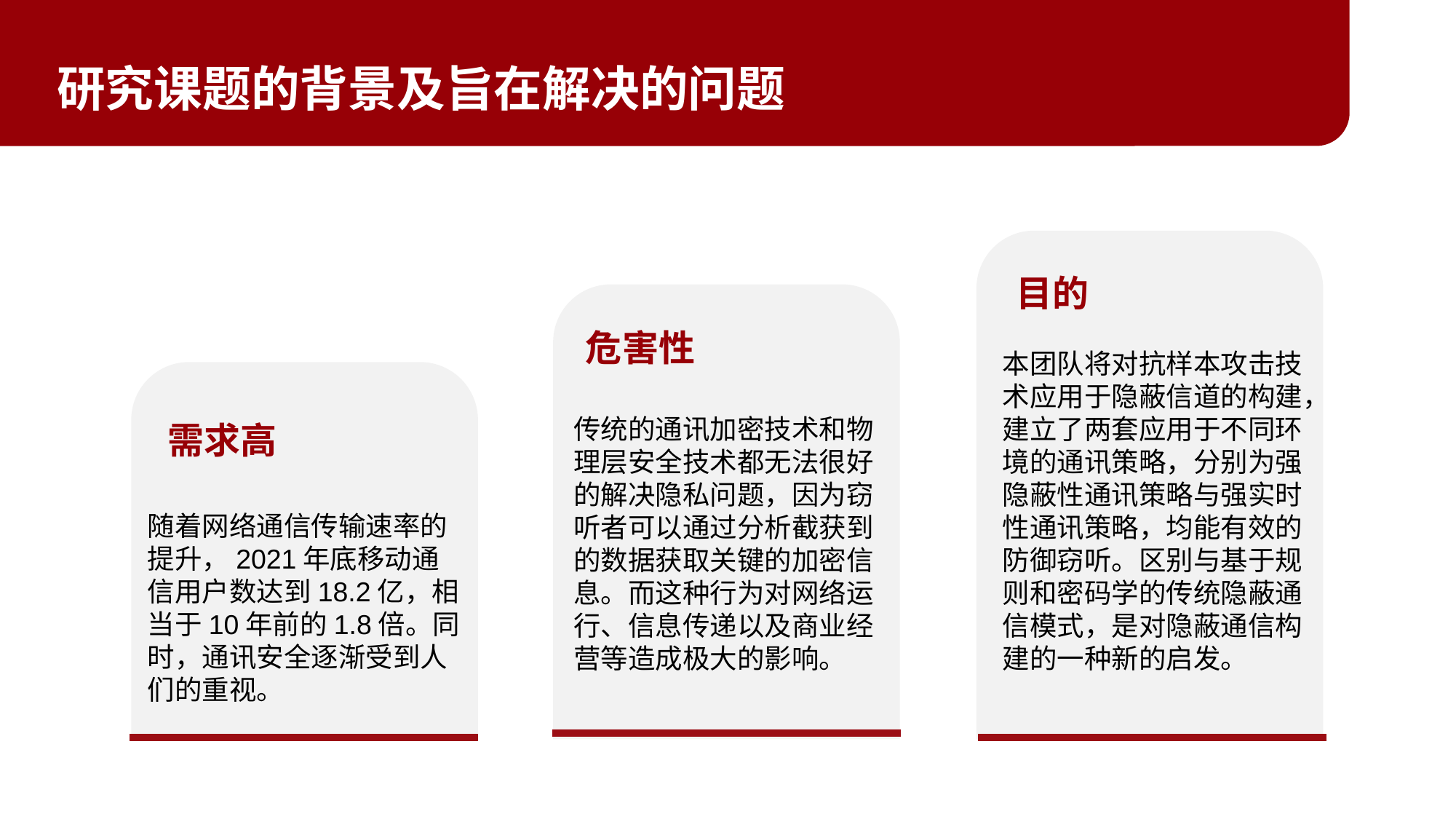

研究课题的背景及旨在解决的问题

目的

危害性
本团队将对抗样本攻击技术应用于隐蔽信道的构建，建立了两套应用于不同环境的通讯策略，分别为强隐蔽性通讯策略与强实时性通讯策略，均能有效的防御窃听。区别与基于规则和密码学的传统隐蔽通信模式，是对隐蔽通信构建的一种新的启发。

传统的通讯加密技术和物理层安全技术都无法很好的解决隐私问题，因为窃听者可以通过分析截获到的数据获取关键的加密信息。而这种行为对网络运行、信息传递以及商业经营等造成极大的影响。
需求高
随着网络通信传输速率的提升，2021年底移动通信用户数达到18.2亿，相当于10年前的1.8倍。同时，通讯安全逐渐受到人们的重视。